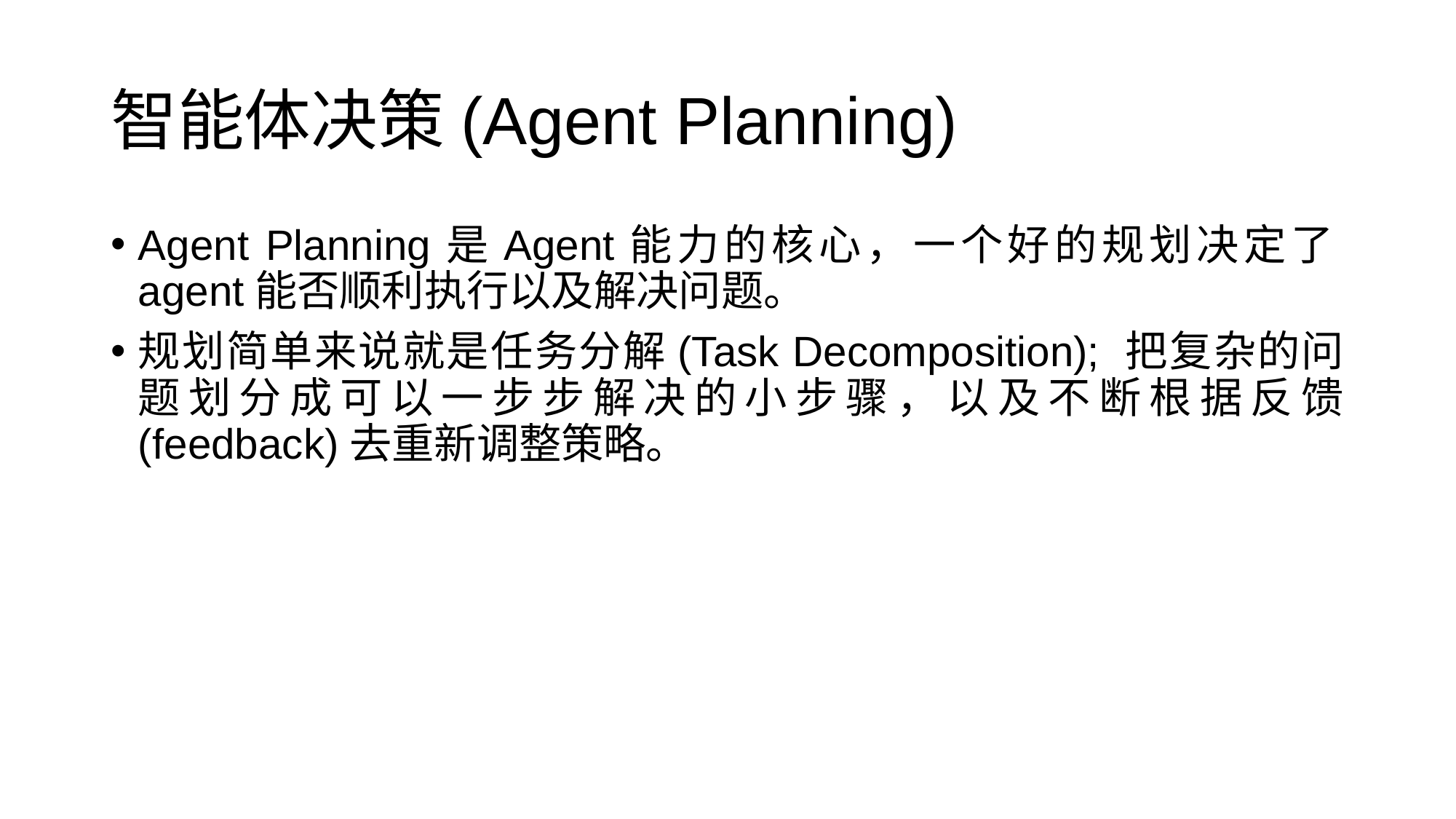

# 智能体决策(Agent Planning)
Agent Planning是Agent能力的核心，一个好的规划决定了agent能否顺利执行以及解决问题。
规划简单来说就是任务分解(Task Decomposition); 把复杂的问题划分成可以一步步解决的小步骤，以及不断根据反馈 (feedback)去重新调整策略。